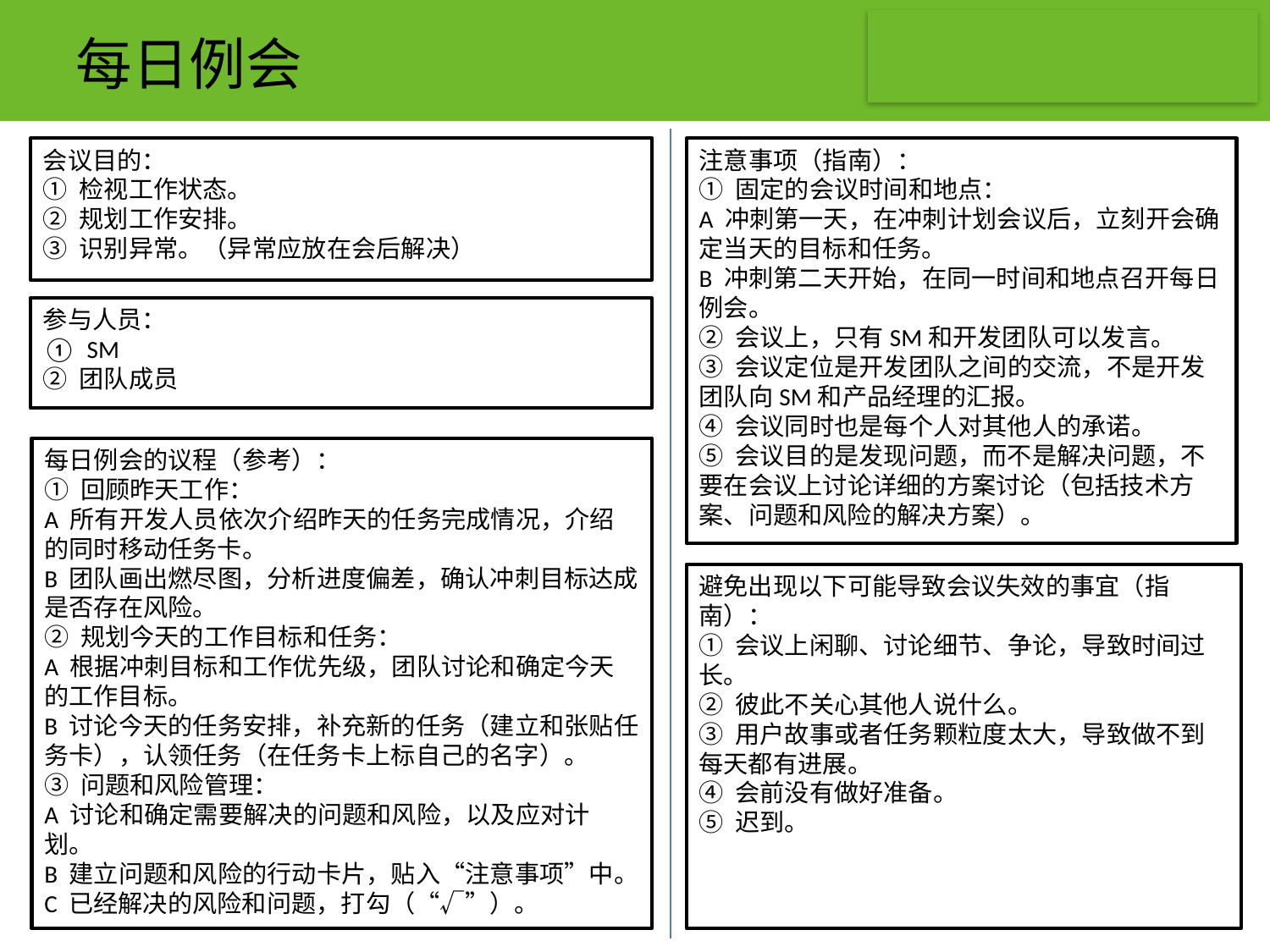

# 每日例会
会议目的：
① 检视工作状态。
② 规划工作安排。
③ 识别异常。（异常应放在会后解决）
注意事项（指南）：
① 固定的会议时间和地点：
A 冲刺第一天，在冲刺计划会议后，立刻开会确定当天的目标和任务。
B 冲刺第二天开始，在同一时间和地点召开每日例会。
② 会议上，只有SM和开发团队可以发言。
③ 会议定位是开发团队之间的交流，不是开发团队向SM和产品经理的汇报。
④ 会议同时也是每个人对其他人的承诺。
⑤ 会议目的是发现问题，而不是解决问题，不要在会议上讨论详细的方案讨论（包括技术方案、问题和风险的解决方案）。
参与人员：
①  SM
② 团队成员
每日例会的议程（参考）：
① 回顾昨天工作：
A 所有开发人员依次介绍昨天的任务完成情况，介绍的同时移动任务卡。
B 团队画出燃尽图，分析进度偏差，确认冲刺目标达成是否存在风险。
② 规划今天的工作目标和任务：
A 根据冲刺目标和工作优先级，团队讨论和确定今天的工作目标。
B 讨论今天的任务安排，补充新的任务（建立和张贴任务卡），认领任务（在任务卡上标自己的名字）。
③ 问题和风险管理：
A 讨论和确定需要解决的问题和风险，以及应对计划。
B 建立问题和风险的行动卡片，贴入“注意事项”中。
C 已经解决的风险和问题，打勾（“√”）。
避免出现以下可能导致会议失效的事宜（指南）：
① 会议上闲聊、讨论细节、争论，导致时间过长。
② 彼此不关心其他人说什么。
③ 用户故事或者任务颗粒度太大，导致做不到每天都有进展。
④ 会前没有做好准备。
⑤ 迟到。